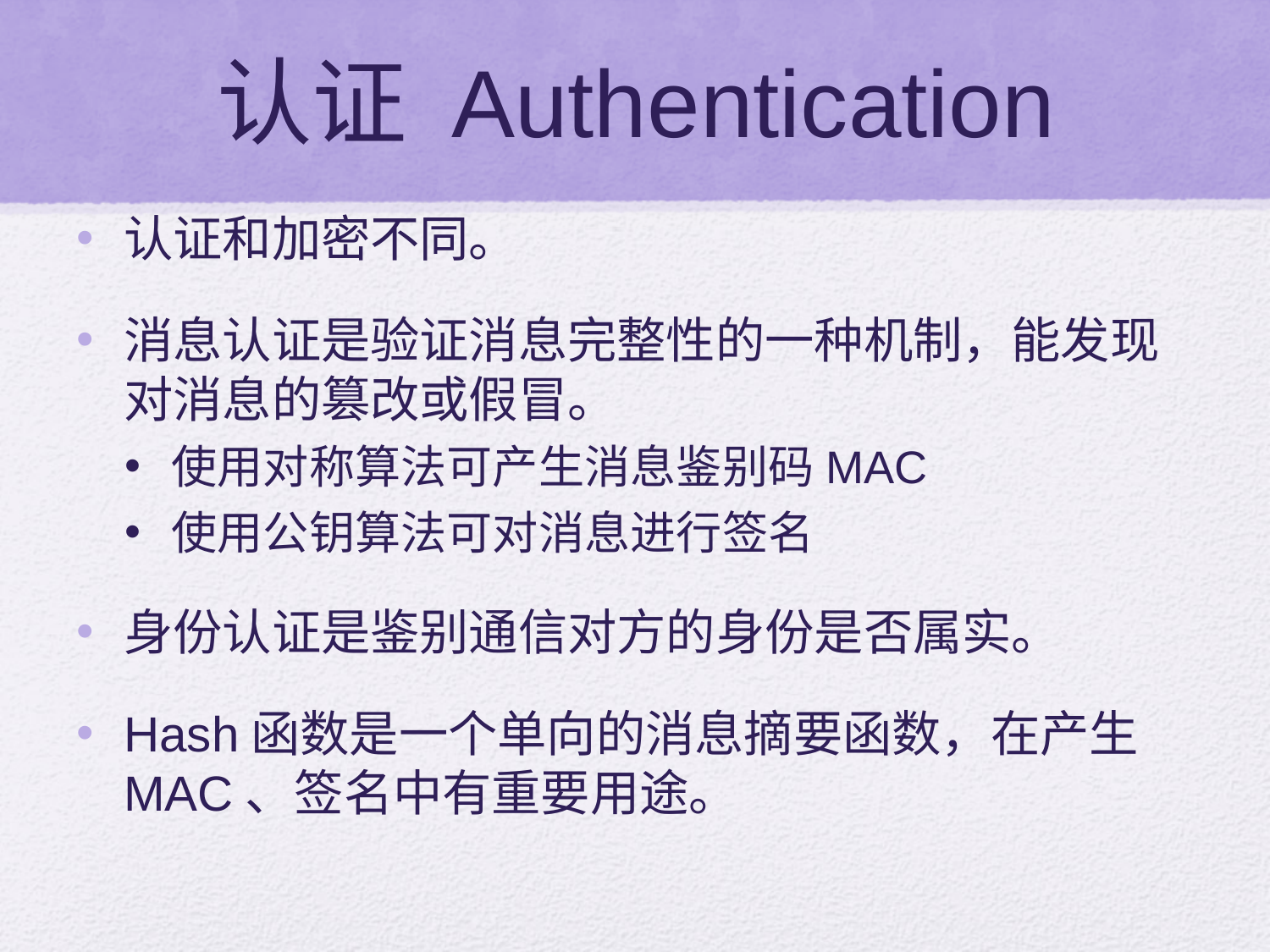

# 认证 Authentication
认证和加密不同。
消息认证是验证消息完整性的一种机制，能发现对消息的篡改或假冒。
使用对称算法可产生消息鉴别码MAC
使用公钥算法可对消息进行签名
身份认证是鉴别通信对方的身份是否属实。
Hash函数是一个单向的消息摘要函数，在产生MAC、签名中有重要用途。